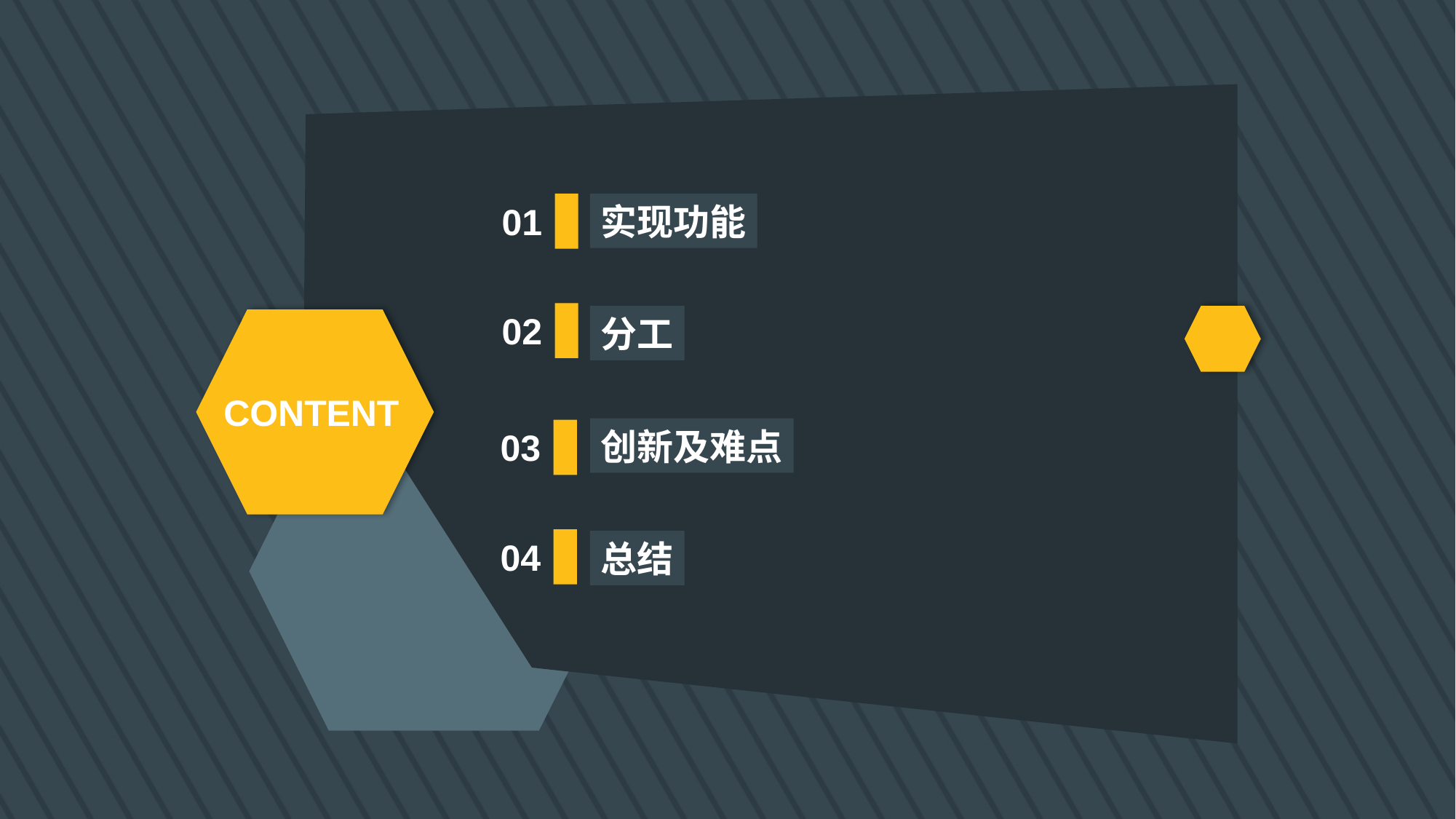

01

实现功能
02

分工

CONTENT

创新及难点
03

04

总结